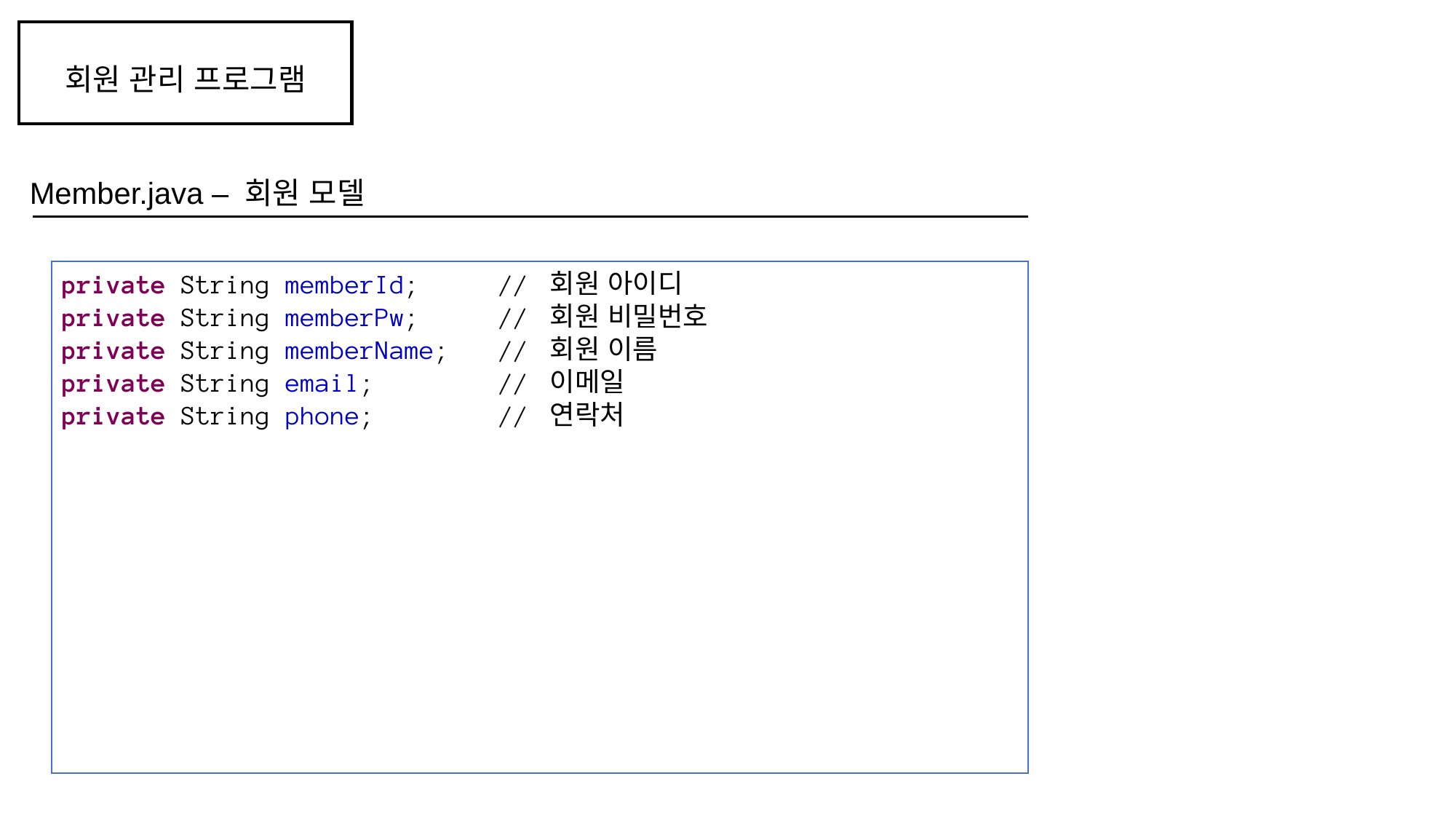

회원 관리 프로그램
Member.java – 회원 모델

private String memberId;	// 회원 아이디
private String memberPw;	// 회원 비밀번호
private String memberName;	// 회원 이름
private String email;		// 이메일
private String phone;		// 연락처